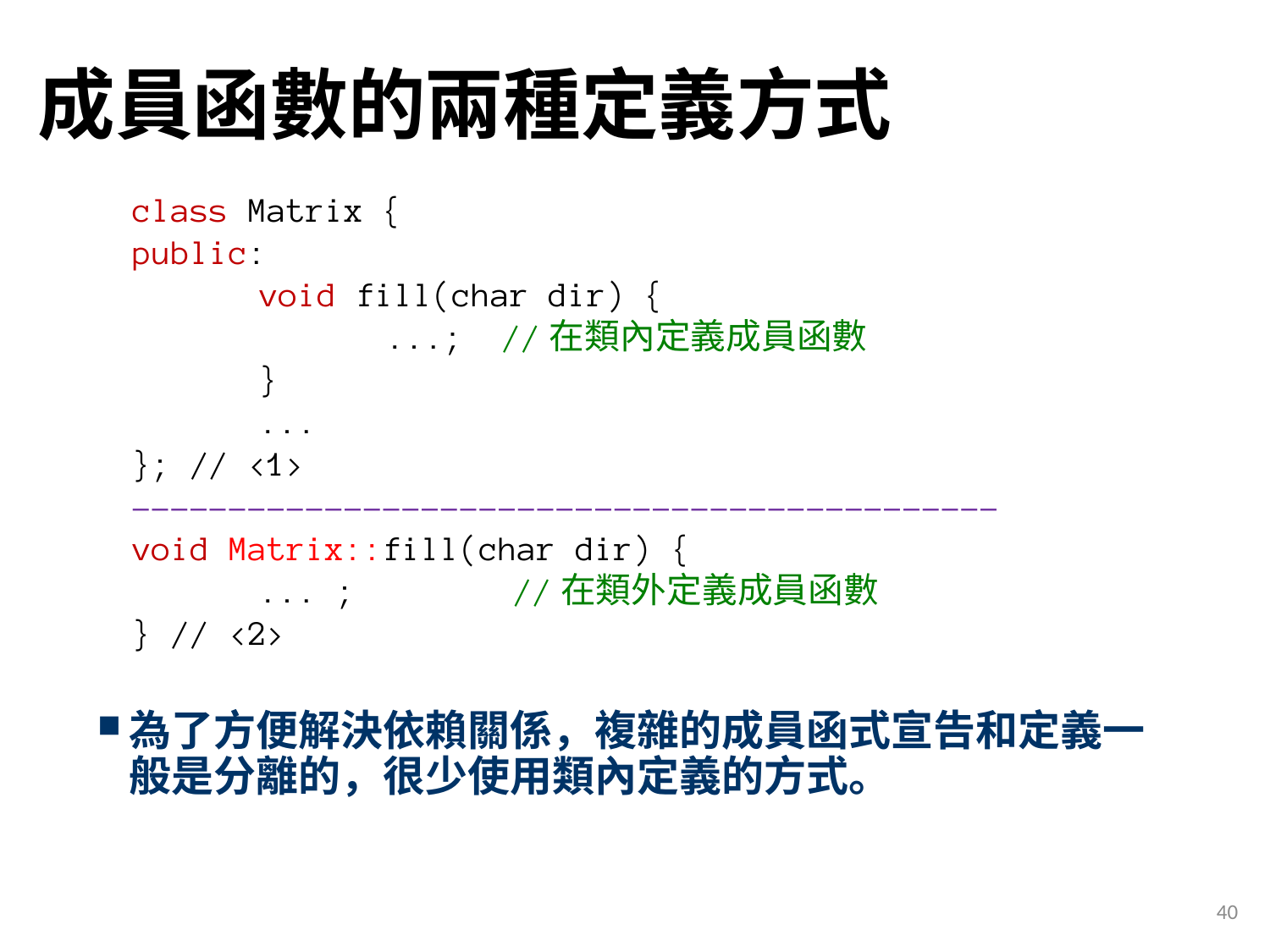

# 成員函數的兩種定義方式
class Matrix {
public:
	void fill(char dir) {
		...;  //在類內定義成員函數
	}
	...
}; // <1>
---------------------------------------------
void Matrix::fill(char dir) {
	... ;		//在類外定義成員函數
} // <2>

為了方便解決依賴關係，複雜的成員函式宣告和定義一般是分離的，很少使用類內定義的方式。

40